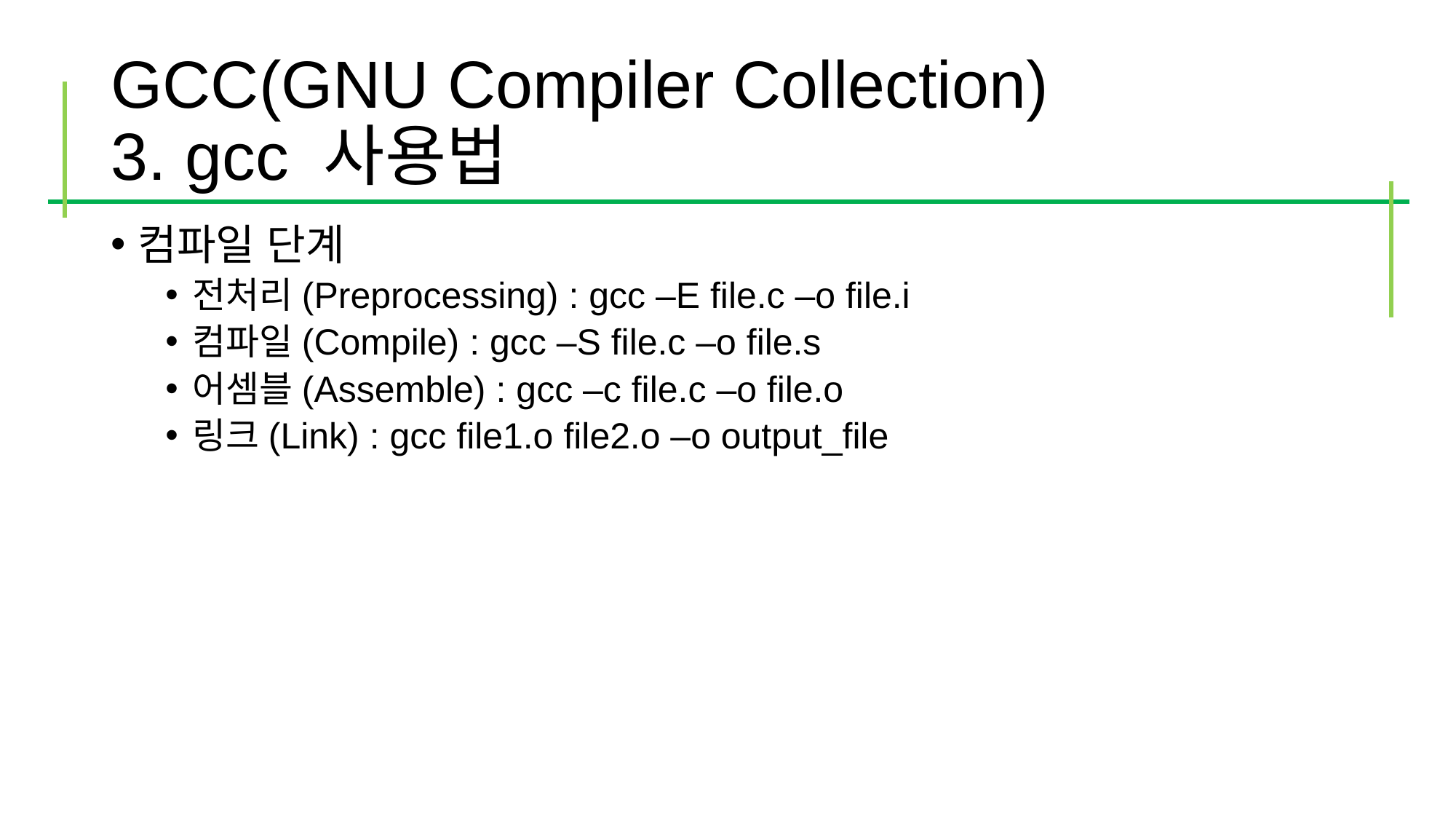

# GCC(GNU Compiler Collection) 3. gcc 사용법
컴파일 단계
전처리(Preprocessing) : gcc –E file.c –o file.i
컴파일(Compile) : gcc –S file.c –o file.s
어셈블(Assemble) : gcc –c file.c –o file.o
링크(Link) : gcc file1.o file2.o –o output_file